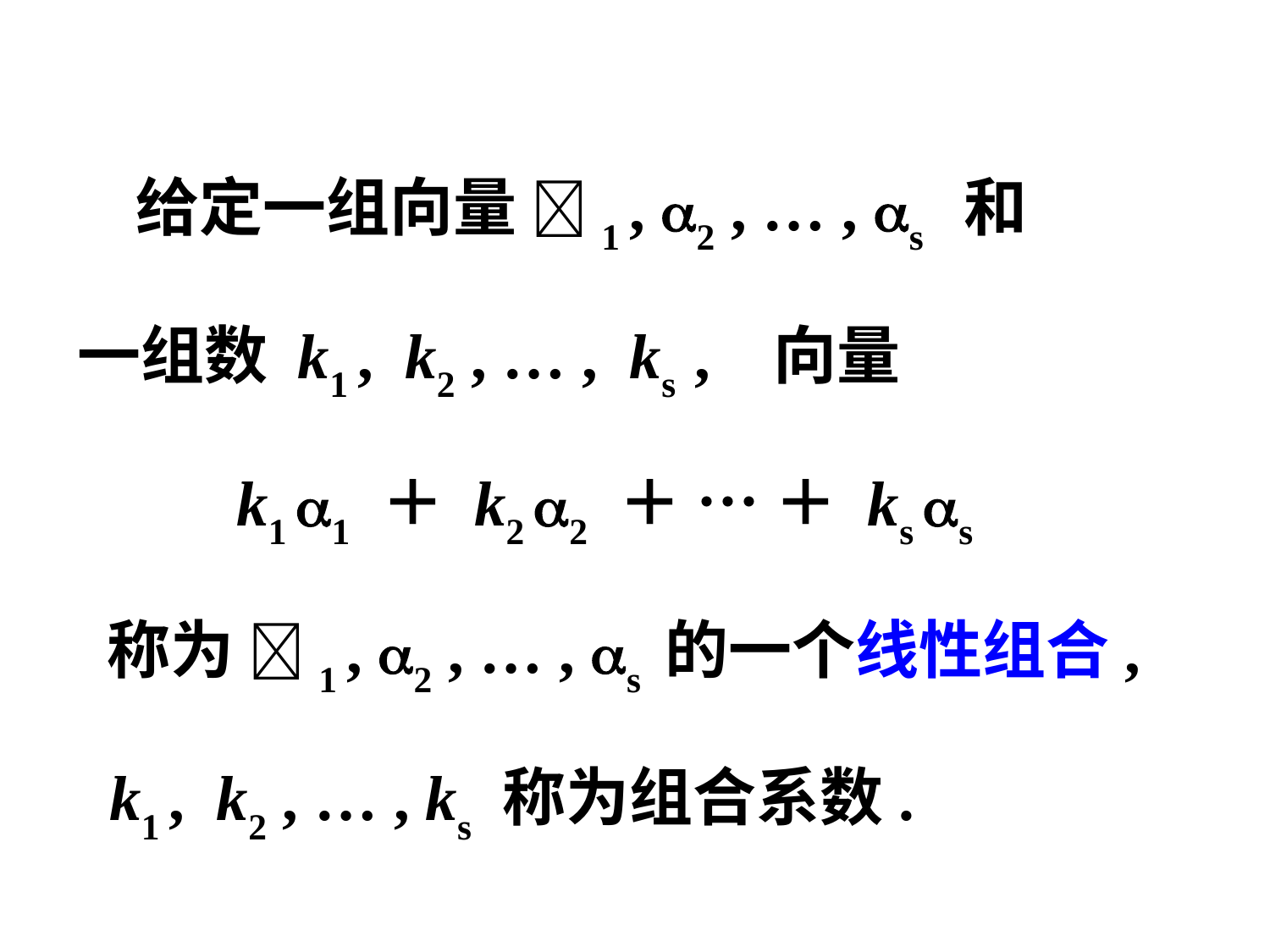

给定一组向量 α1 , α2 , … , αs  和
一组数 k1 ,  k2 , … ,  ks  ,   向量
          k1 α1 ＋ k2 α2 ＋ … ＋ ks αs
 称为 α1 , α2 , … , αs 的一个线性组合,
  k1 ,  k2 , … , ks 称为组合系数.